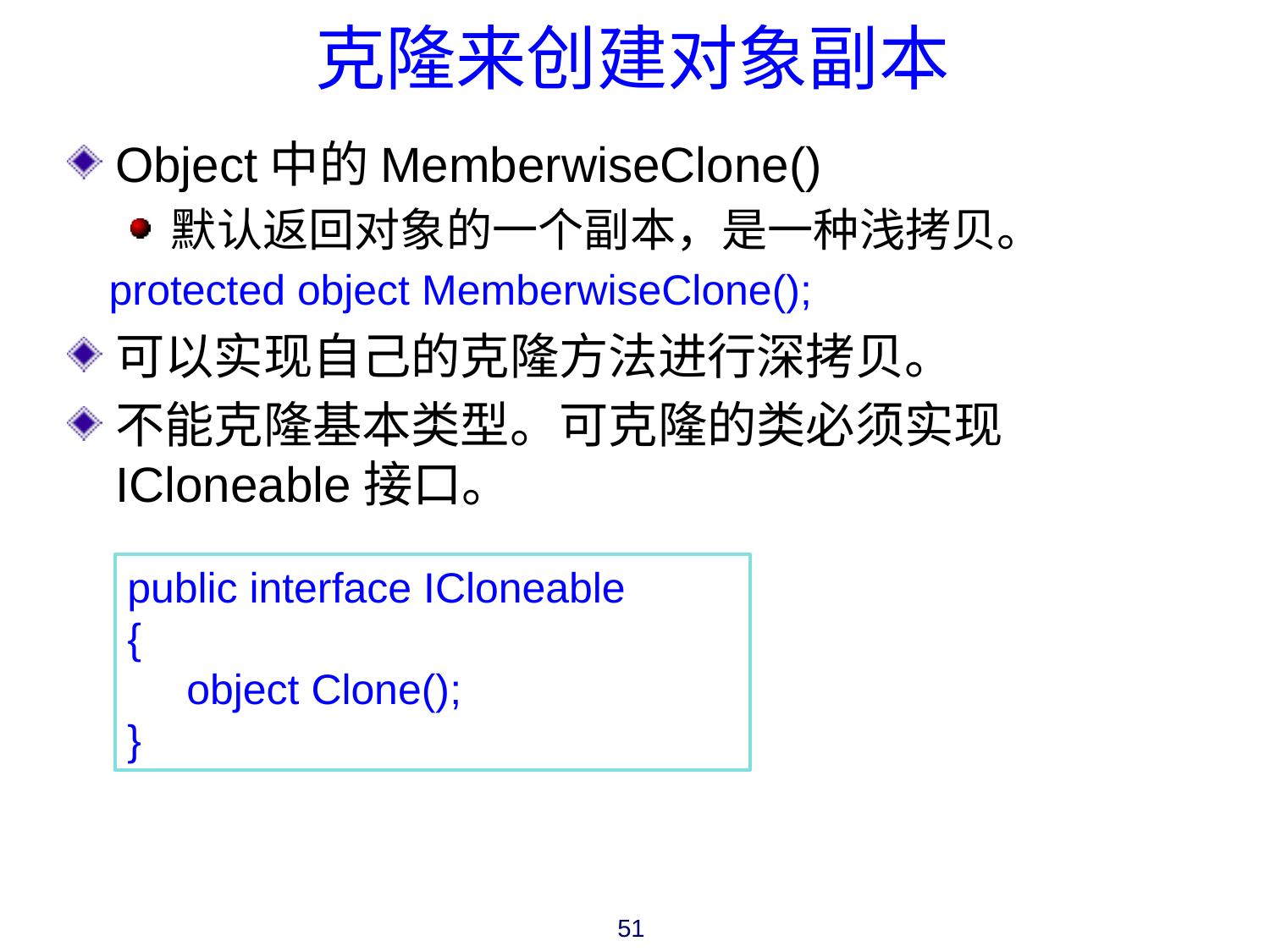

# 克隆来创建对象副本
Object中的MemberwiseClone()
默认返回对象的一个副本，是一种浅拷贝。
   protected object MemberwiseClone();
可以实现自己的克隆方法进行深拷贝。
不能克隆基本类型。可克隆的类必须实现ICloneable接口。
public interface ICloneable
{
     object Clone();
}
51